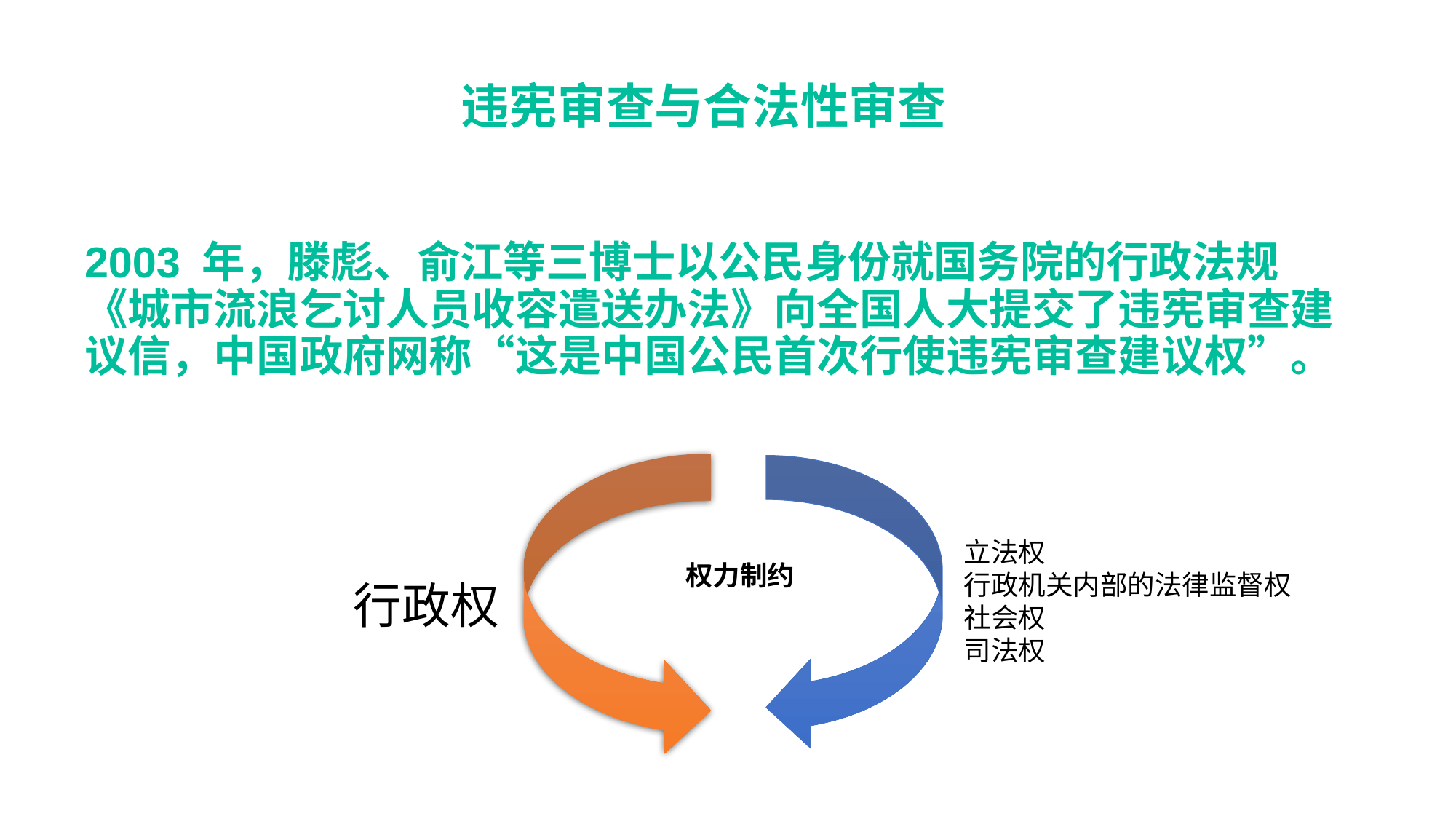

违宪审查与合法性审查
# 2003 年，滕彪、俞江等三博士以公民身份就国务院的行政法规《城市流浪乞讨人员收容遣送办法》向全国人大提交了违宪审查建议信，中国政府网称“这是中国公民首次行使违宪审查建议权”。

立法权
行政机关内部的法律监督权
社会权
司法权
权力制约
  行政权